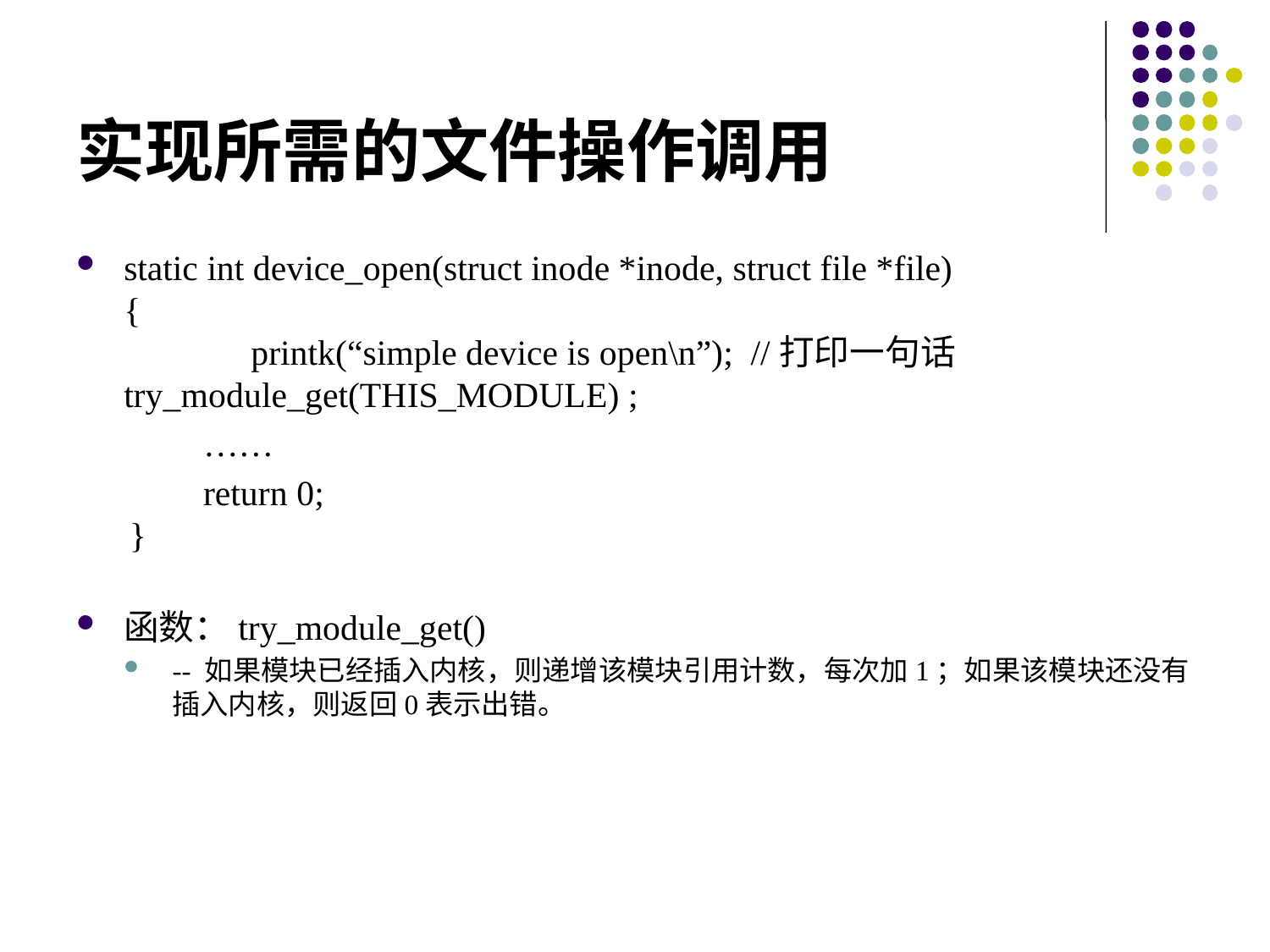

# 实现所需的文件操作调用
static int device_open(struct inode *inode, struct file *file)
{
	printk(“simple device is open\n”);  //打印一句话	try_module_get(THIS_MODULE) ;
	……
	return 0;
      }
函数：try_module_get()
-- 如果模块已经插入内核，则递增该模块引用计数，每次加1；如果该模块还没有插入内核，则返回0表示出错。